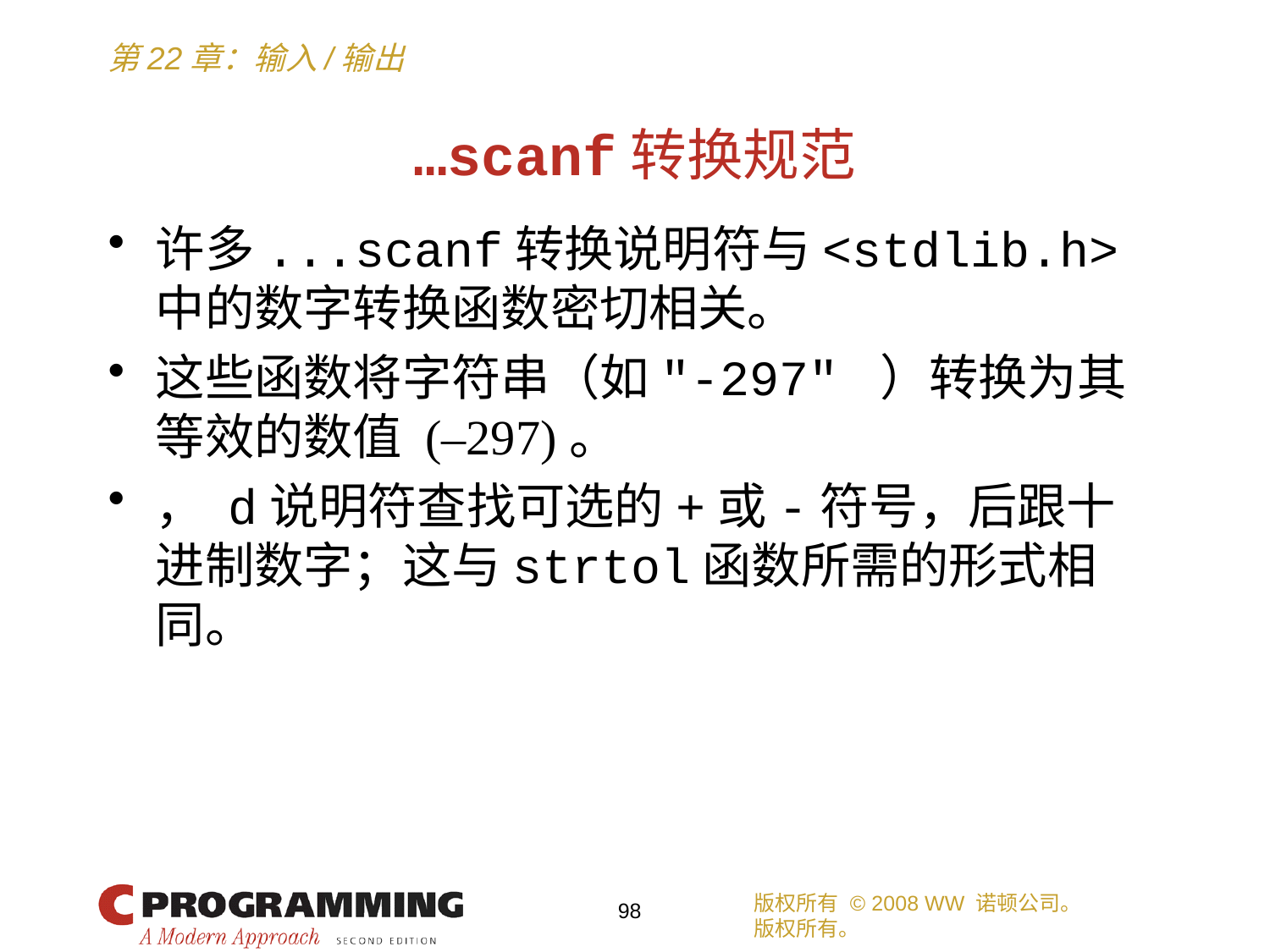

# …scanf转换规范
许多...scanf转换说明符与<stdlib.h>中的数字转换函数密切相关。
这些函数将字符串（如"-297" ）转换为其等效的数值 (–297)。
， d说明符查找可选的+或-符号，后跟十进制数字；这与strtol函数所需的形式相同。
版权所有 © 2008 WW 诺顿公司。
版权所有。
98